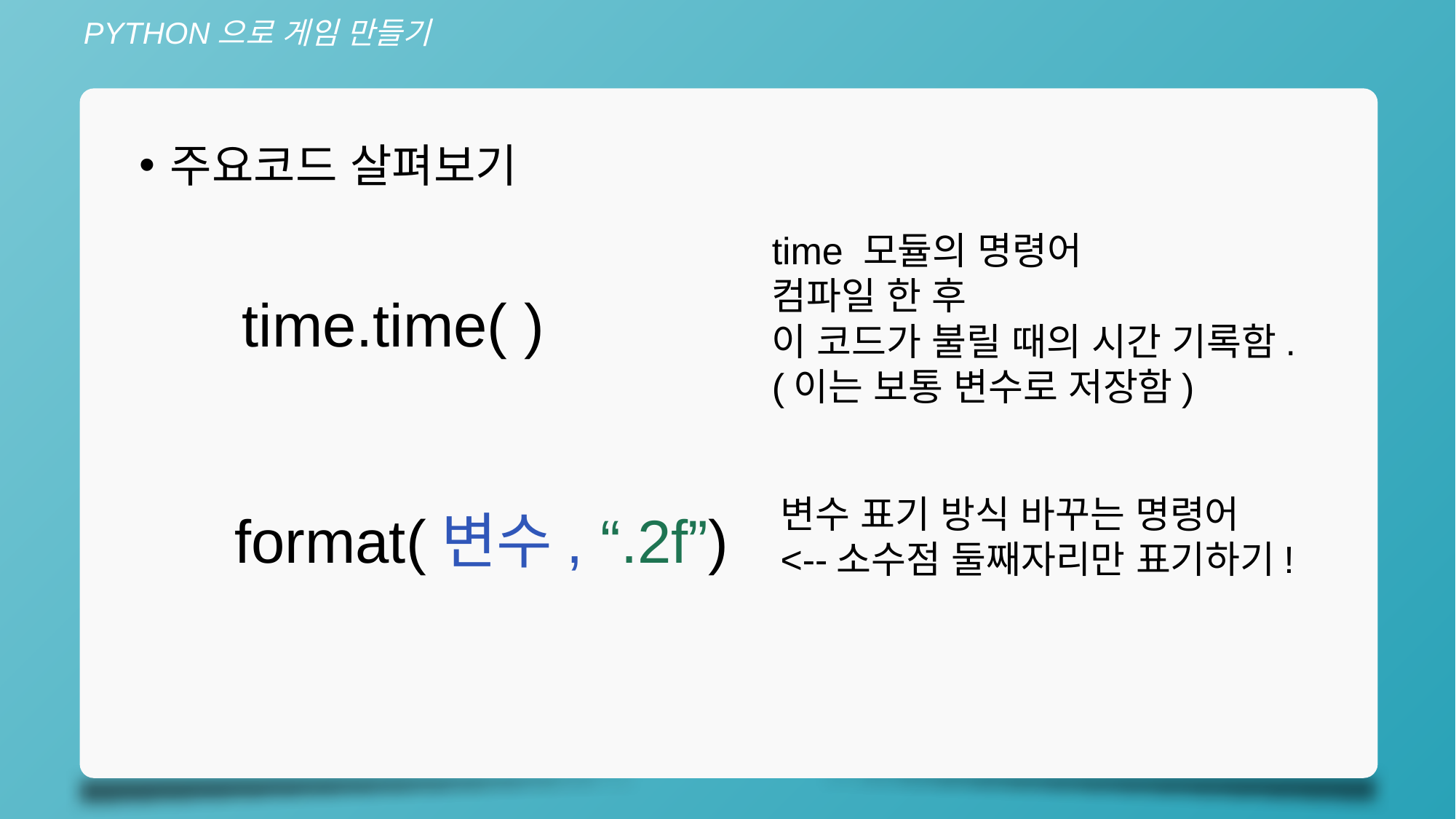

PYTHON으로 게임 만들기

주요코드 살펴보기

time 모듈의 명령어
컴파일 한 후
이 코드가 불릴 때의 시간 기록함.
(이는 보통 변수로 저장함)

time.time( )
변수 표기 방식 바꾸는 명령어
<--소수점 둘째자리만 표기하기!

format(변수, “.2f”)